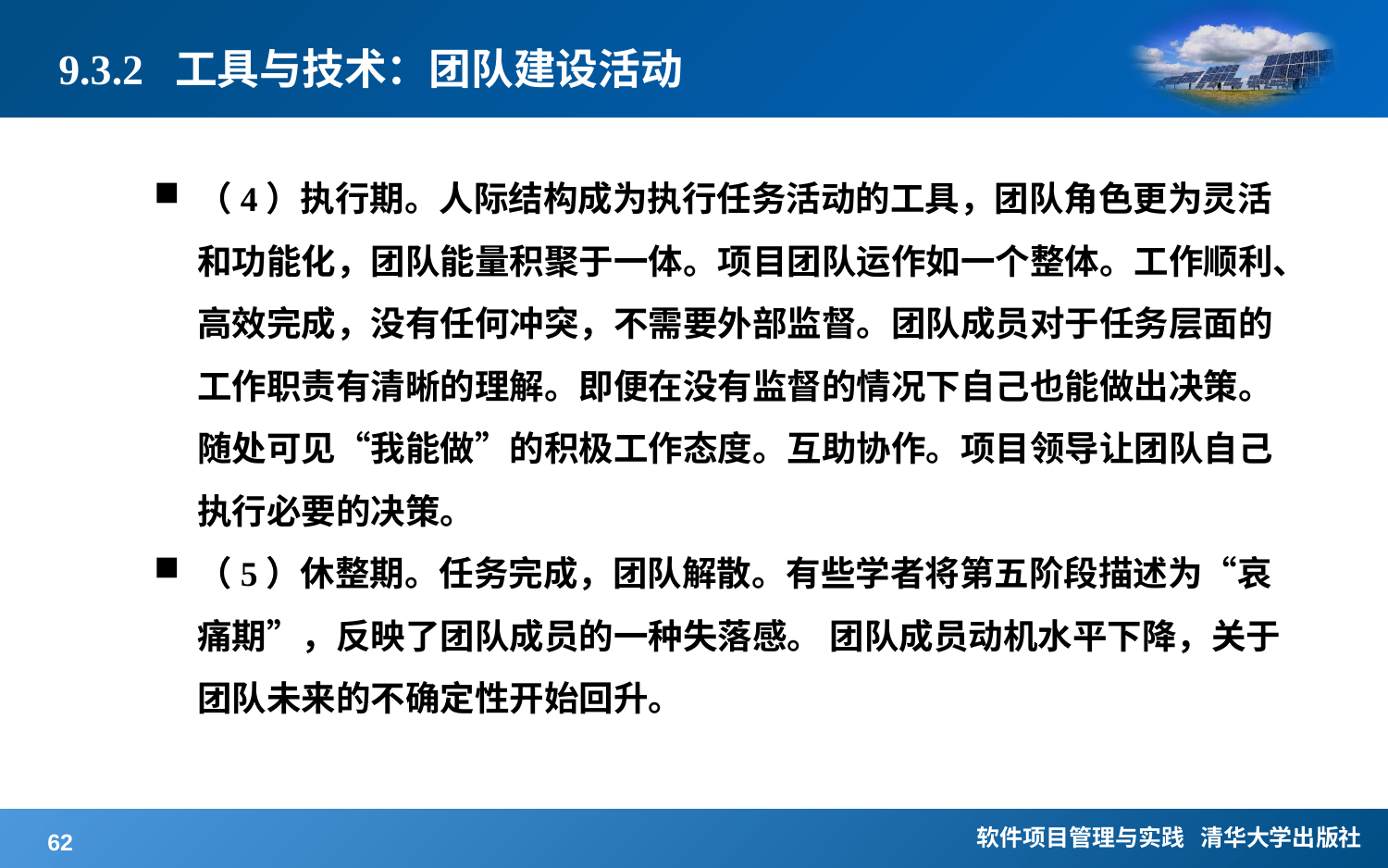

# 9.3.2  工具与技术：团队建设活动
（4）执行期。人际结构成为执行任务活动的工具，团队角色更为灵活和功能化，团队能量积聚于一体。项目团队运作如一个整体。工作顺利、高效完成，没有任何冲突，不需要外部监督。团队成员对于任务层面的工作职责有清晰的理解。即便在没有监督的情况下自己也能做出决策。随处可见“我能做”的积极工作态度。互助协作。项目领导让团队自己执行必要的决策。
（5）休整期。任务完成，团队解散。有些学者将第五阶段描述为“哀痛期”，反映了团队成员的一种失落感。 团队成员动机水平下降，关于团队未来的不确定性开始回升。